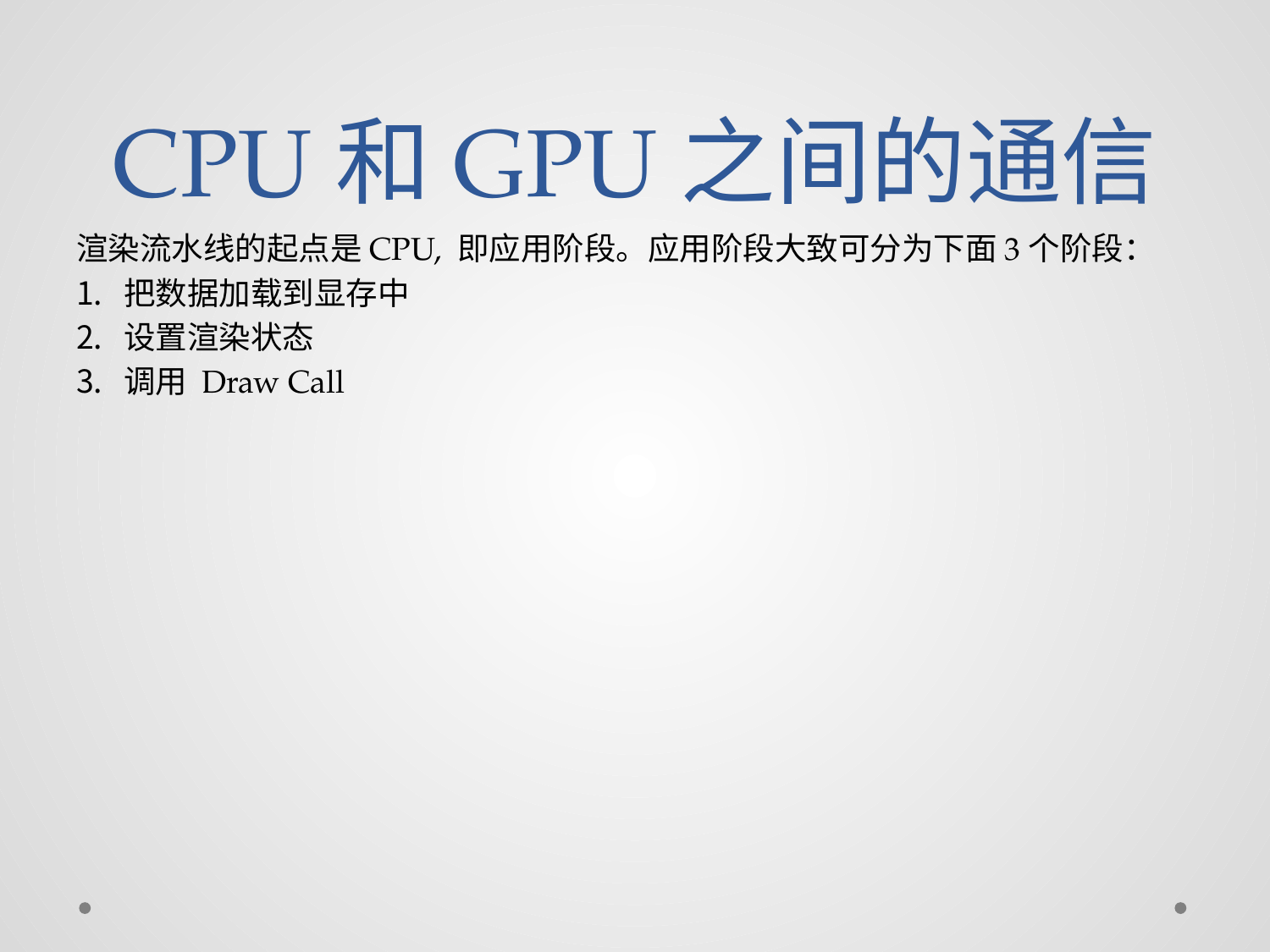

# CPU和GPU之间的通信
渲染流水线的起点是CPU, 即应用阶段。应用阶段大致可分为下面3个阶段：
把数据加载到显存中
设置渲染状态
调用 Draw Call